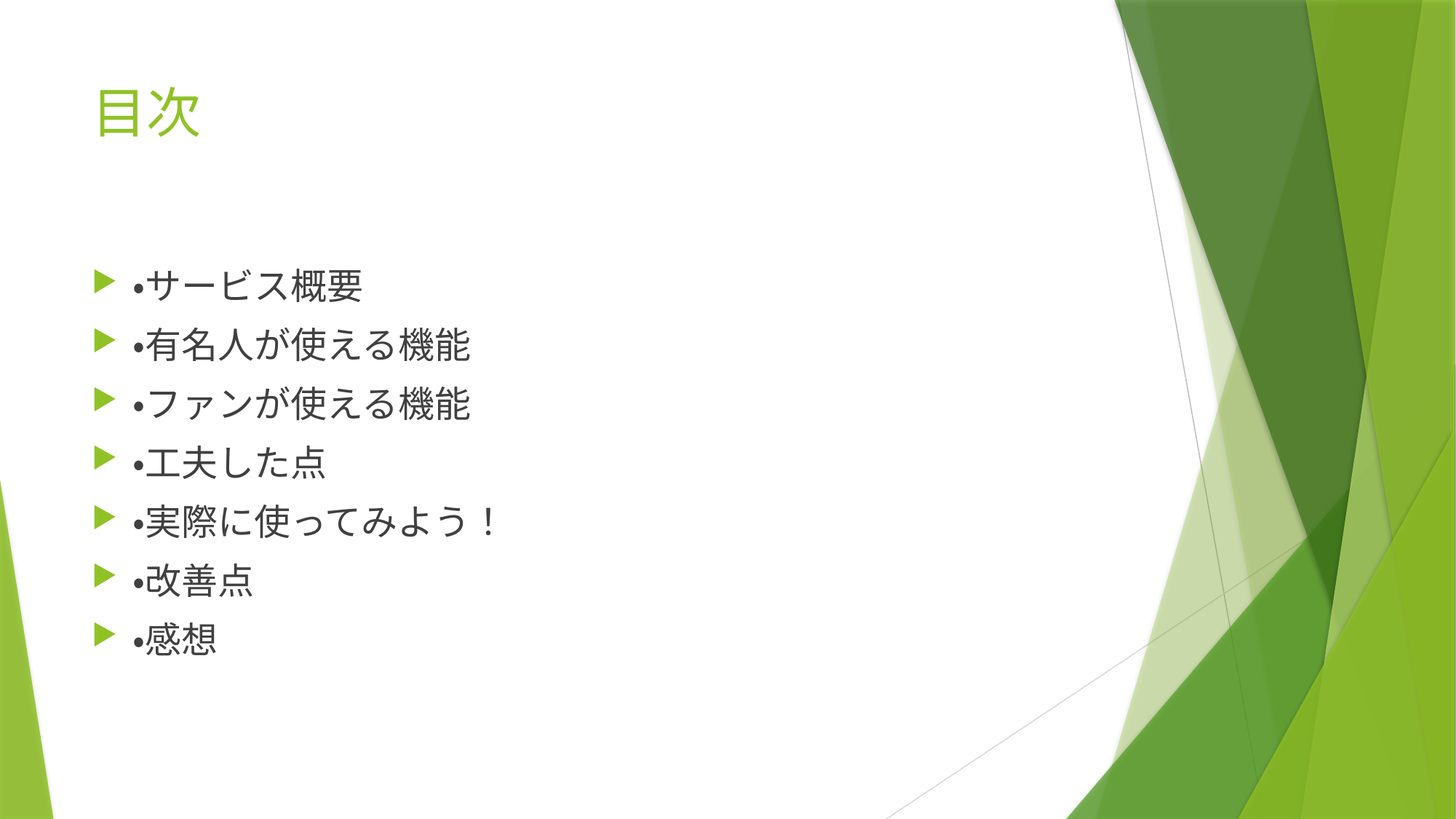

# 目次
・サービス概要
・有名人が使える機能
・ファンが使える機能
・工夫した点
・実際に使ってみよう！
・改善点
・感想